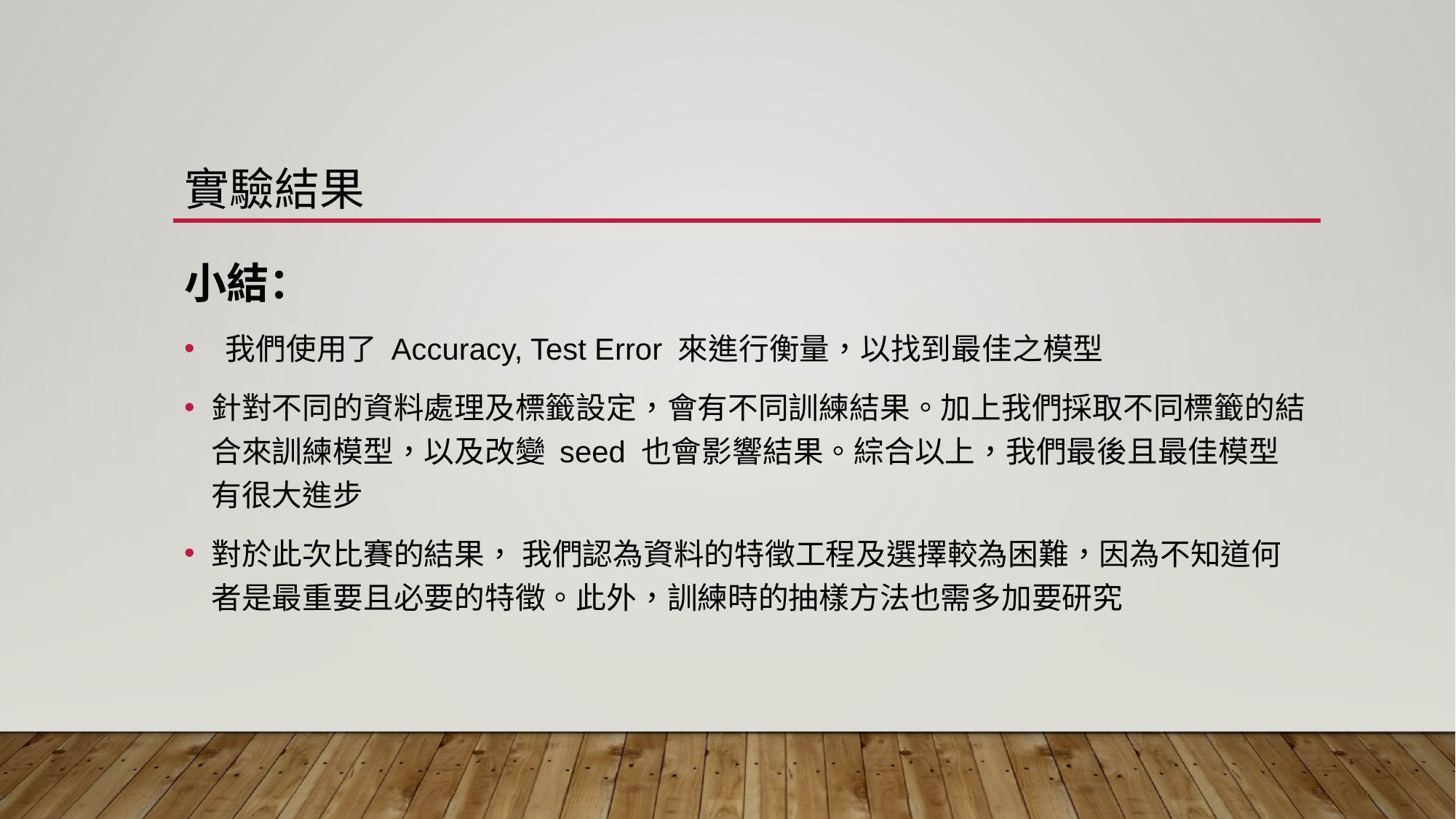

# 實驗結果
小結：
 我們使用了 Accuracy, Test Error 來進行衡量，以找到最佳之模型
針對不同的資料處理及標籤設定，會有不同訓練結果。加上我們採取不同標籤的結合來訓練模型，以及改變 seed 也會影響結果。綜合以上，我們最後且最佳模型有很大進步
對於此次比賽的結果， 我們認為資料的特徵工程及選擇較為困難，因為不知道何者是最重要且必要的特徵。此外，訓練時的抽樣方法也需多加要研究